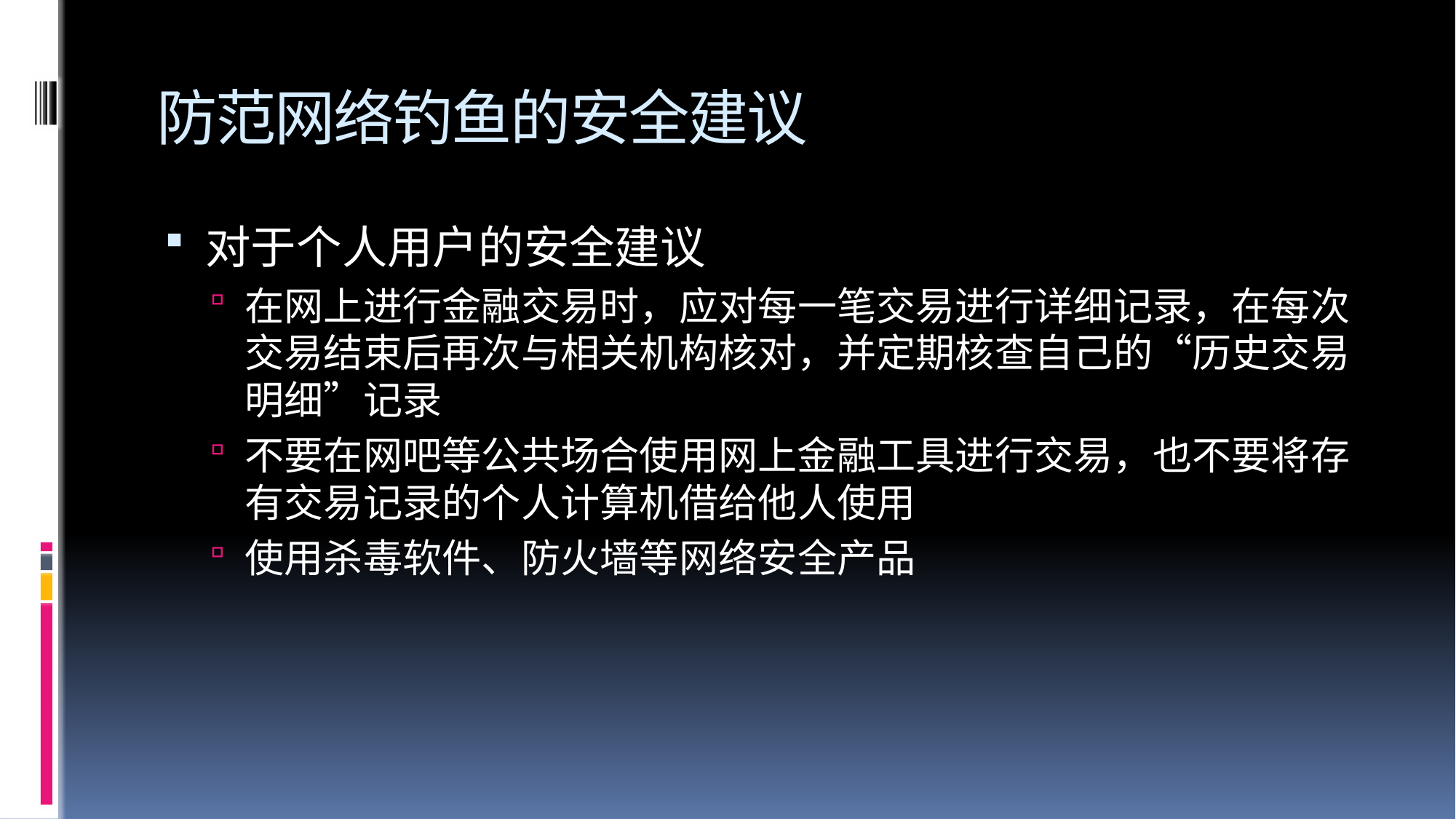

# 防范网络钓鱼的安全建议
对于个人用户的安全建议
在网上进行金融交易时，应对每一笔交易进行详细记录，在每次交易结束后再次与相关机构核对，并定期核查自己的“历史交易明细”记录
不要在网吧等公共场合使用网上金融工具进行交易，也不要将存有交易记录的个人计算机借给他人使用
使用杀毒软件、防火墙等网络安全产品